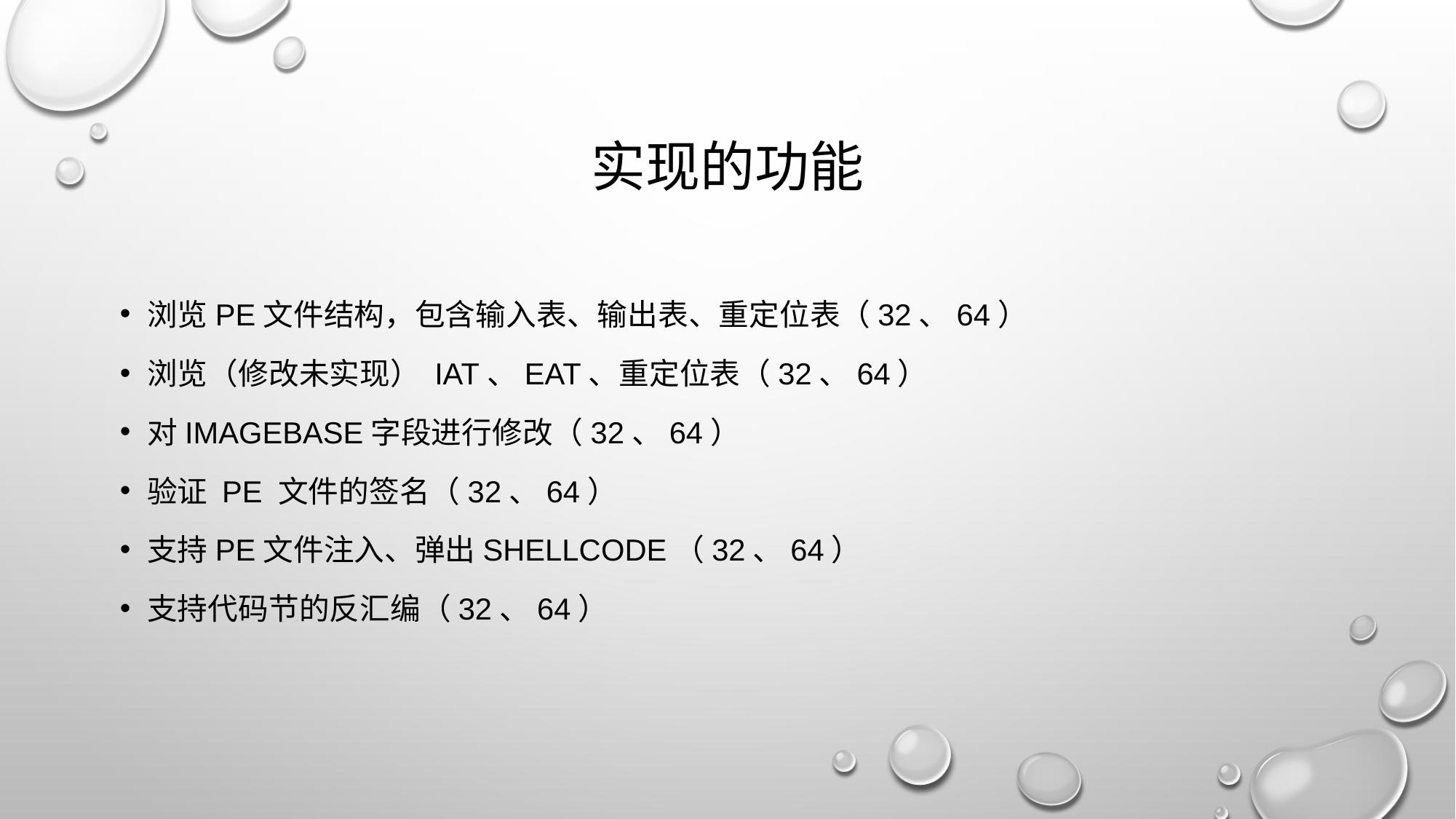

# 实现的功能
浏览PE文件结构，包含输入表、输出表、重定位表（32、64）
浏览（修改未实现） IAT、EAT、重定位表（32、64）
对ImageBase字段进行修改（32、64）
验证 PE 文件的签名（32、64）
支持PE文件注入、弹出shellcode（32、64）
支持代码节的反汇编（32、64）